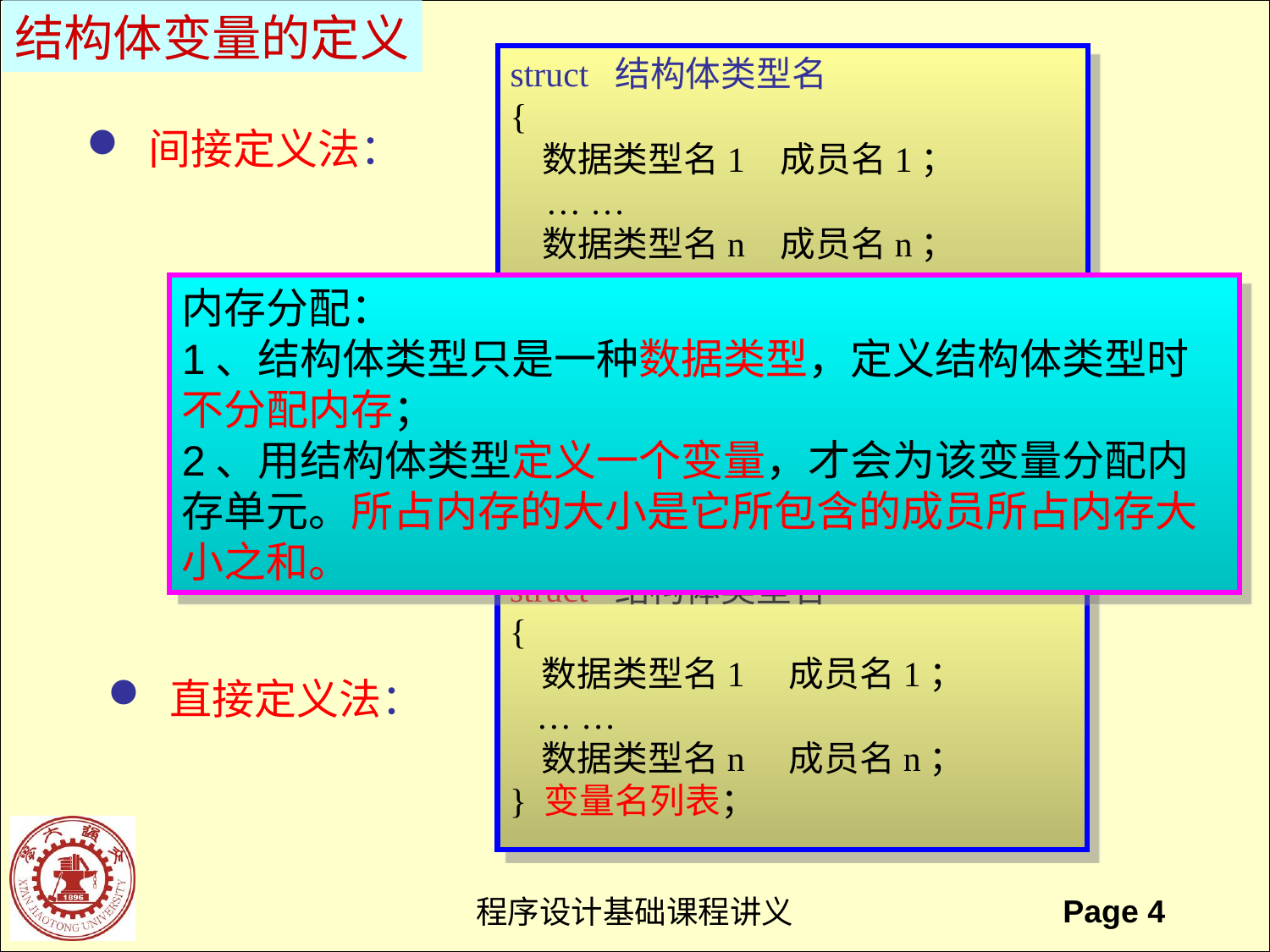

结构体变量的定义
struct  结构体类型名
{
   数据类型名1   成员名1；
    … …
   数据类型名n   成员名n；
}；
struct  结构体类型名  变量名列表；
 间接定义法：
内存分配：
1、结构体类型只是一种数据类型，定义结构体类型时不分配内存；
2、用结构体类型定义一个变量，才会为该变量分配内存单元。所占内存的大小是它所包含的成员所占内存大小之和。
struct  结构体类型名
{
   数据类型名1    成员名1；
   … …
   数据类型名n    成员名n；
} 变量名列表；
 直接定义法：